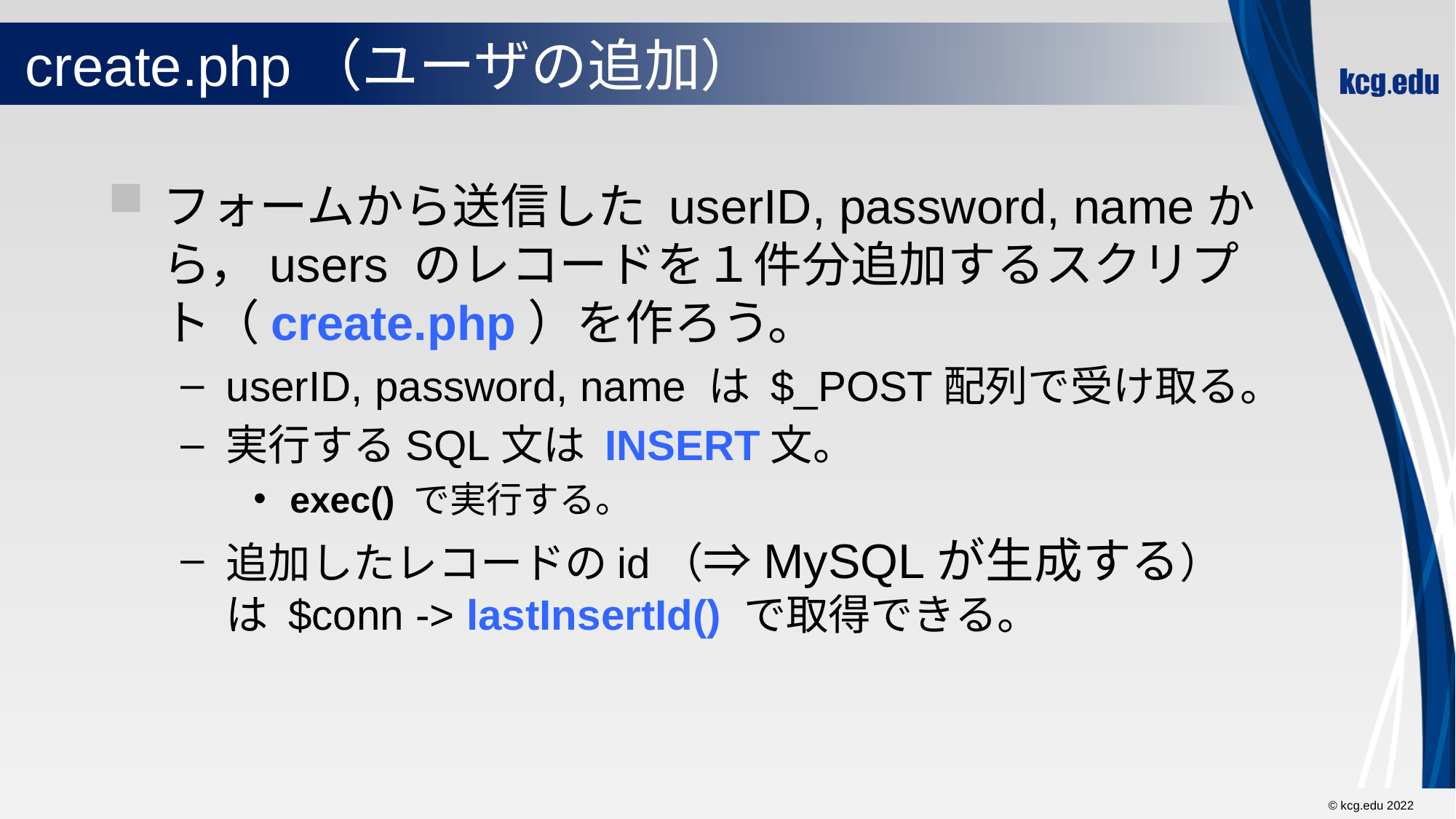

# create.php（ユーザの追加）
フォームから送信した userID, password, nameから，users のレコードを１件分追加するスクリプト（create.php）を作ろう。
userID, password, name は $_POST配列で受け取る。
実行するSQL文は INSERT文。
exec() で実行する。
追加したレコードのid（⇒MySQLが生成する）は $conn -> lastInsertId() で取得できる。